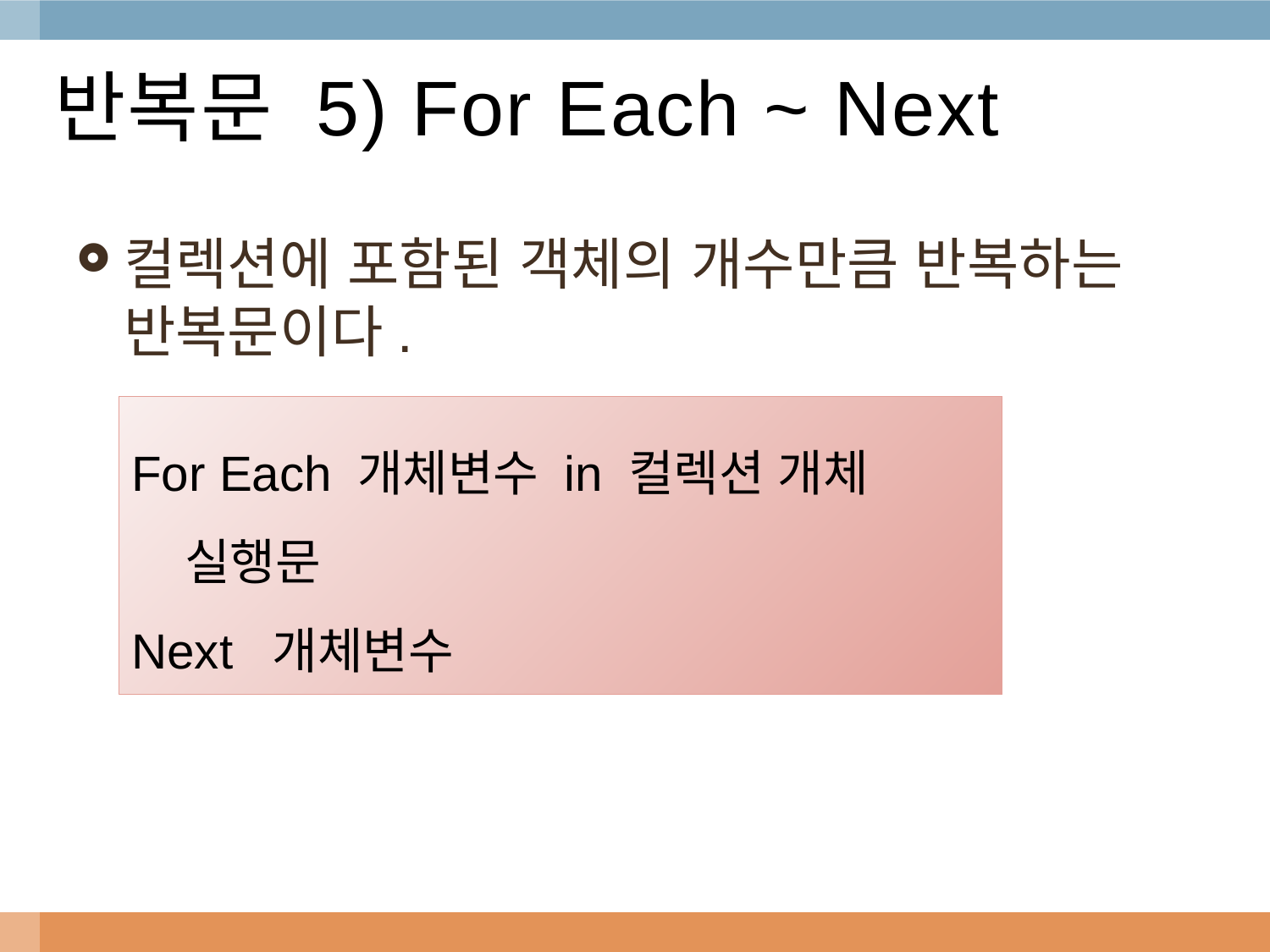

# 반복문 5) For Each ~ Next
컬렉션에 포함된 객체의 개수만큼 반복하는 반복문이다.

For Each 개체변수 in 컬렉션 개체
   실행문
Next  개체변수